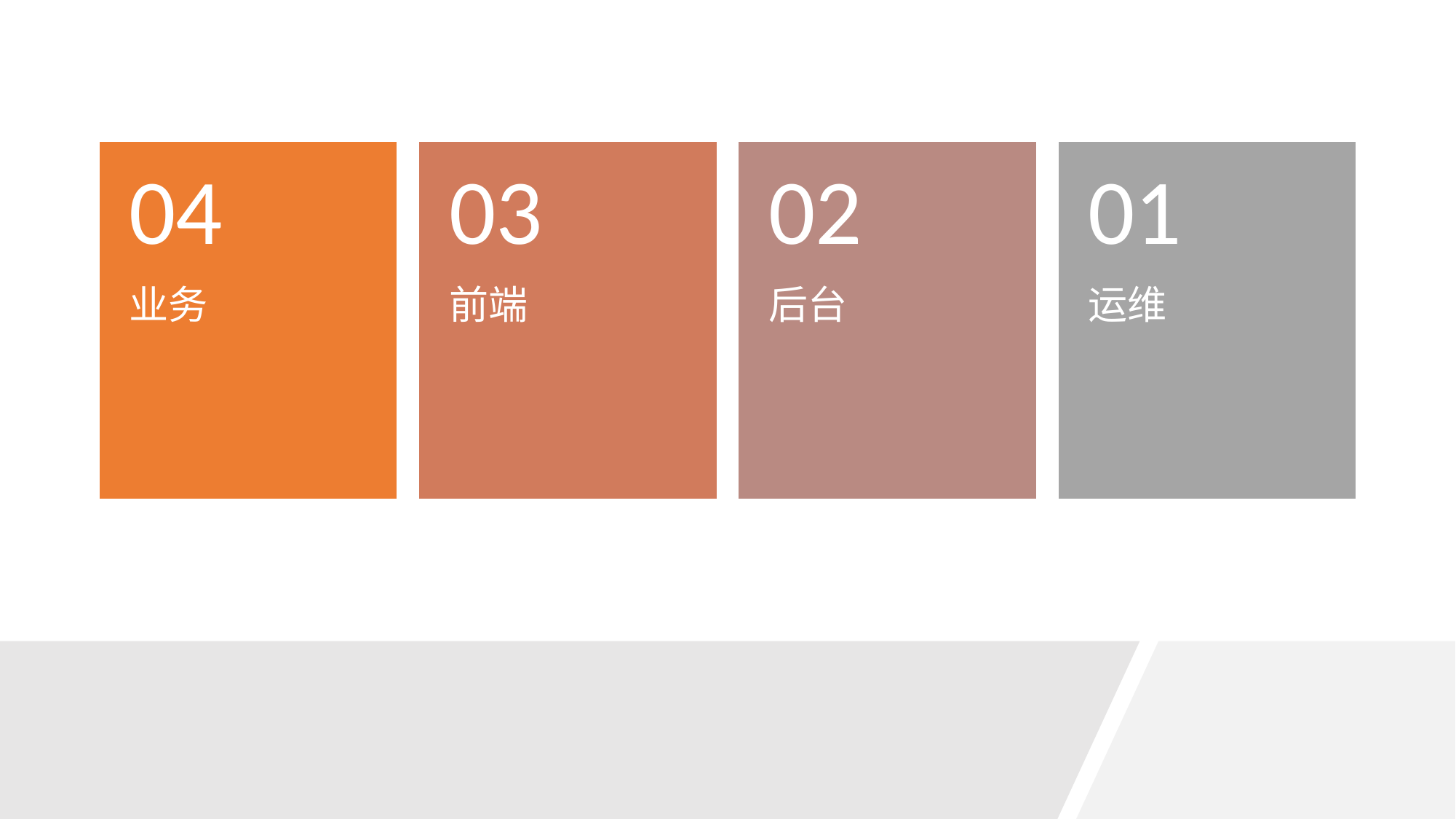

业务
04
前端
03
后台
02
运维
01